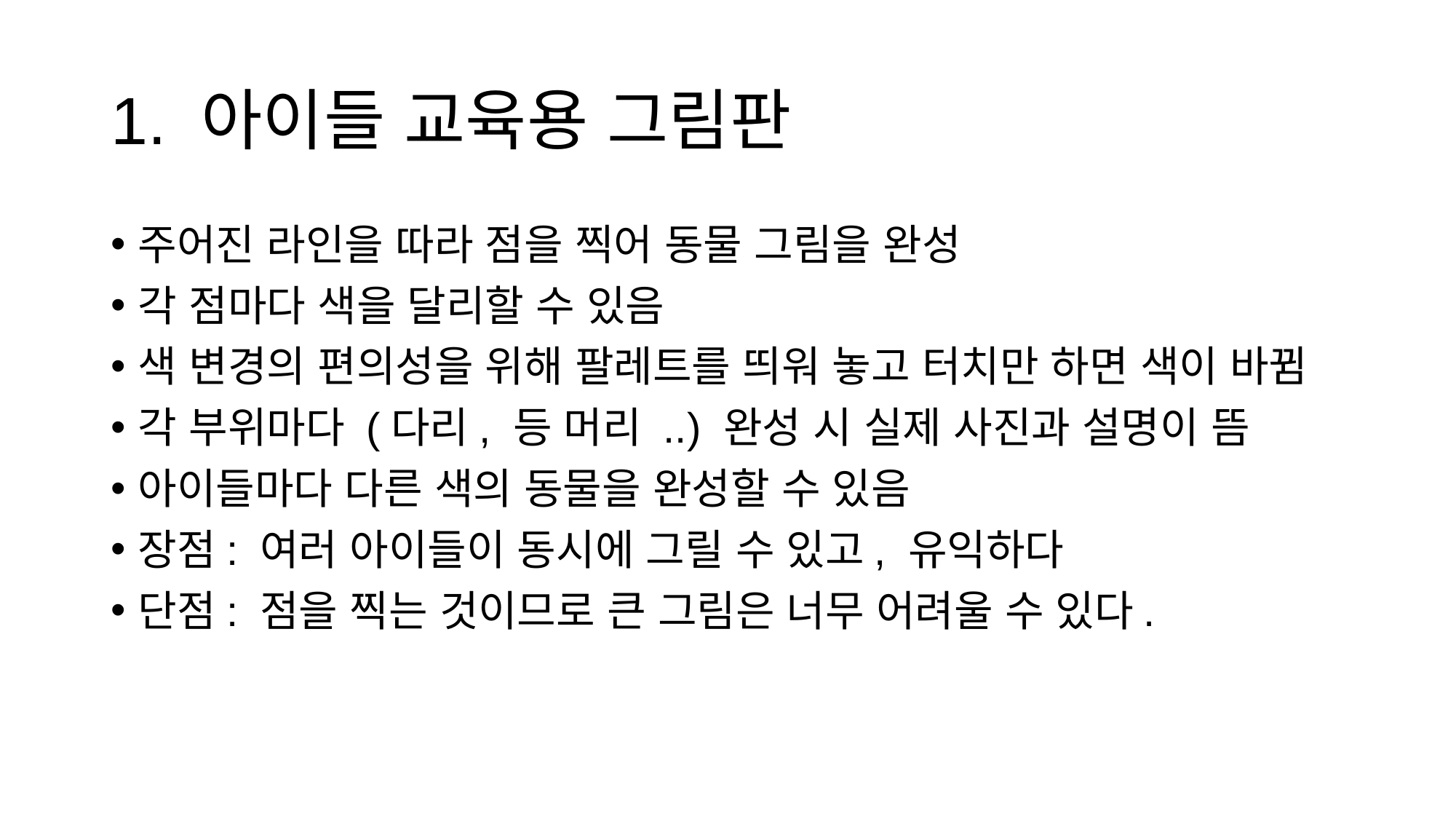

# 1. 아이들 교육용 그림판
주어진 라인을 따라 점을 찍어 동물 그림을 완성
각 점마다 색을 달리할 수 있음
색 변경의 편의성을 위해 팔레트를 띄워 놓고 터치만 하면 색이 바뀜
각 부위마다 (다리, 등 머리 ..) 완성 시 실제 사진과 설명이 뜸
아이들마다 다른 색의 동물을 완성할 수 있음
장점: 여러 아이들이 동시에 그릴 수 있고, 유익하다
단점: 점을 찍는 것이므로 큰 그림은 너무 어려울 수 있다.